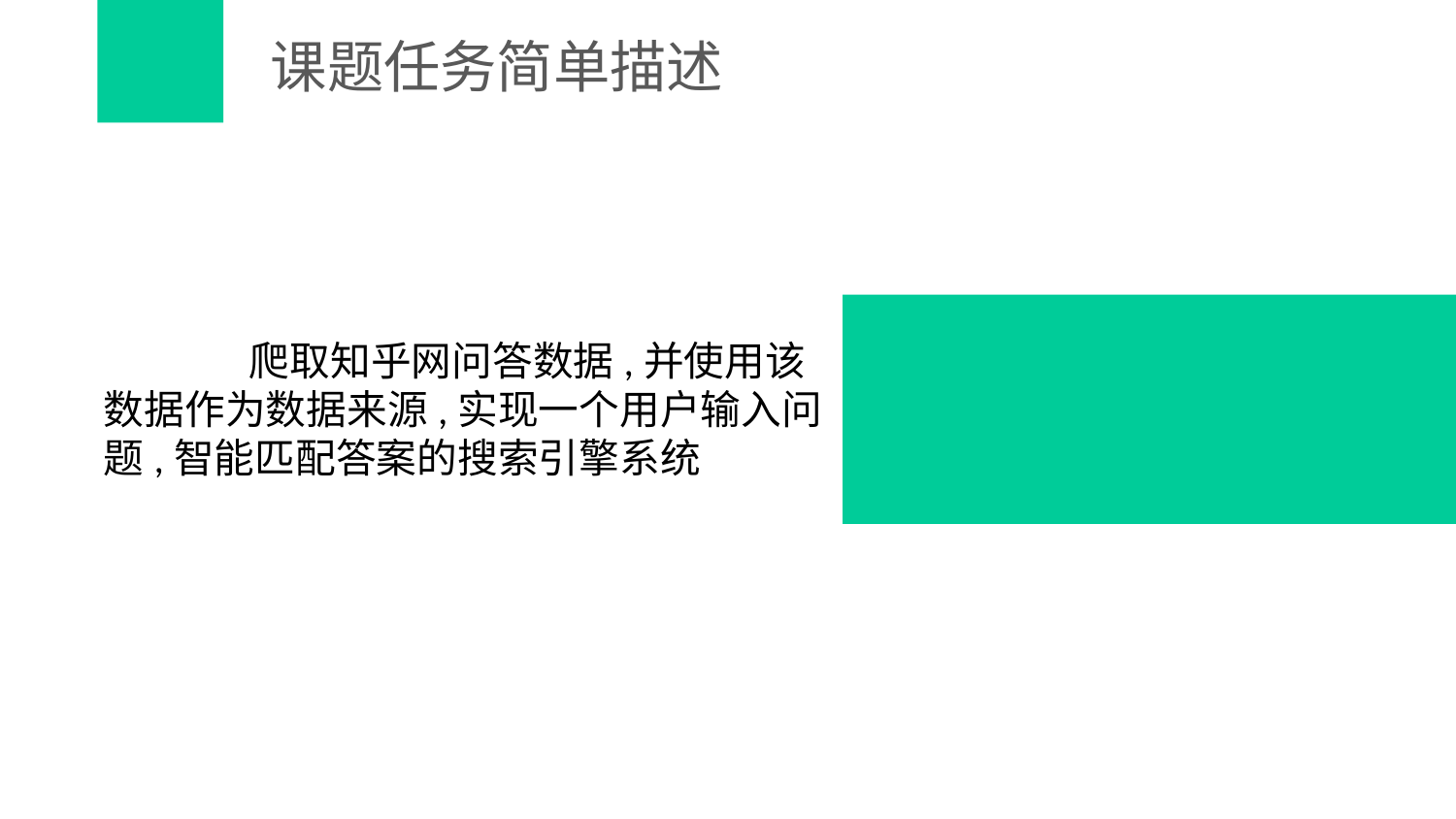

# 课题任务简单描述

	爬取知乎网问答数据,并使用该数据作为数据来源,实现一个用户输入问题,智能匹配答案的搜索引擎系统